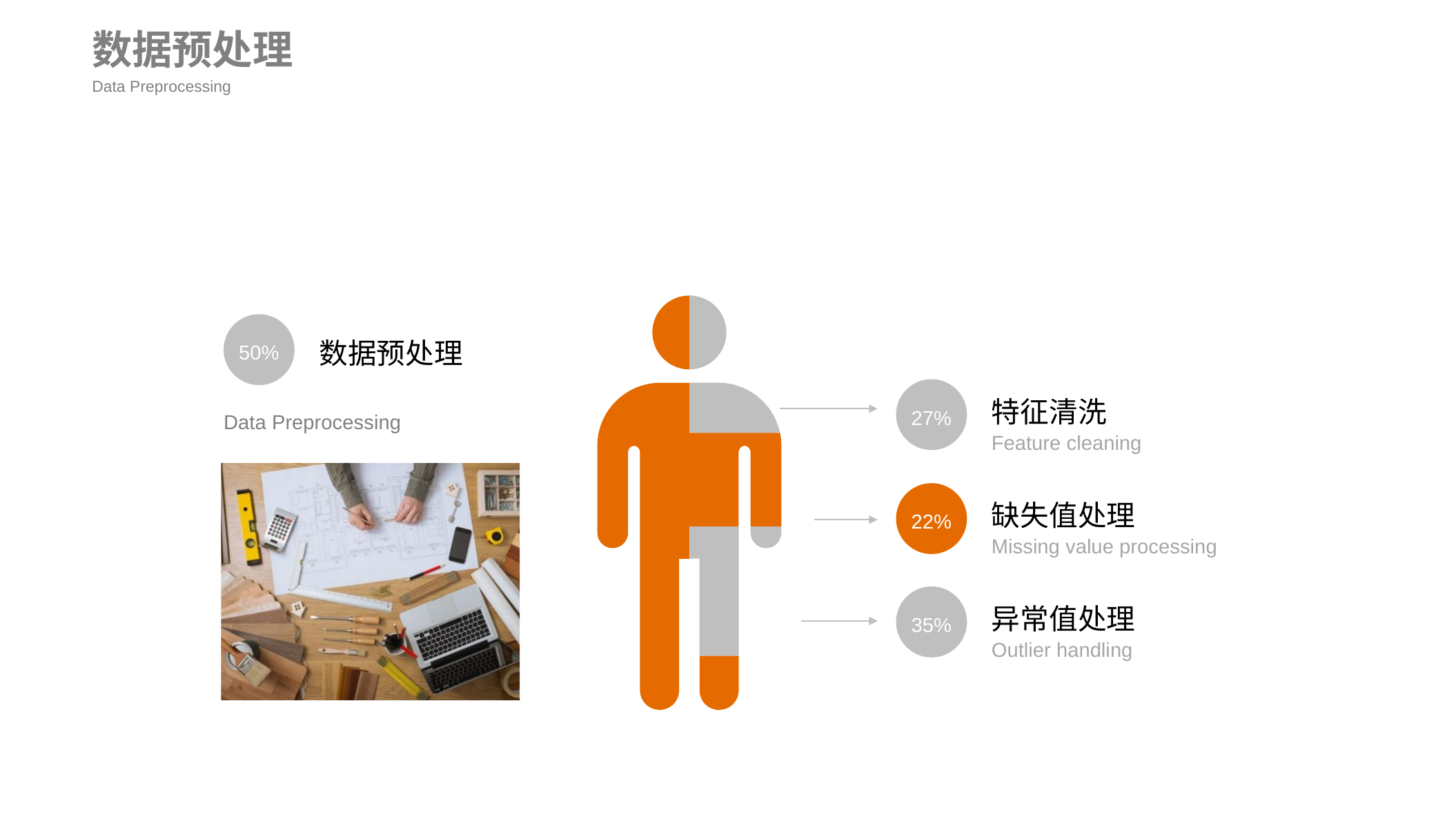

数据预处理
Data Preprocessing

50%
数据预处理
27%
特征清洗
Data Preprocessing
Feature cleaning

22%
缺失值处理

Missing value processing
35%
异常值处理
Outlier handling